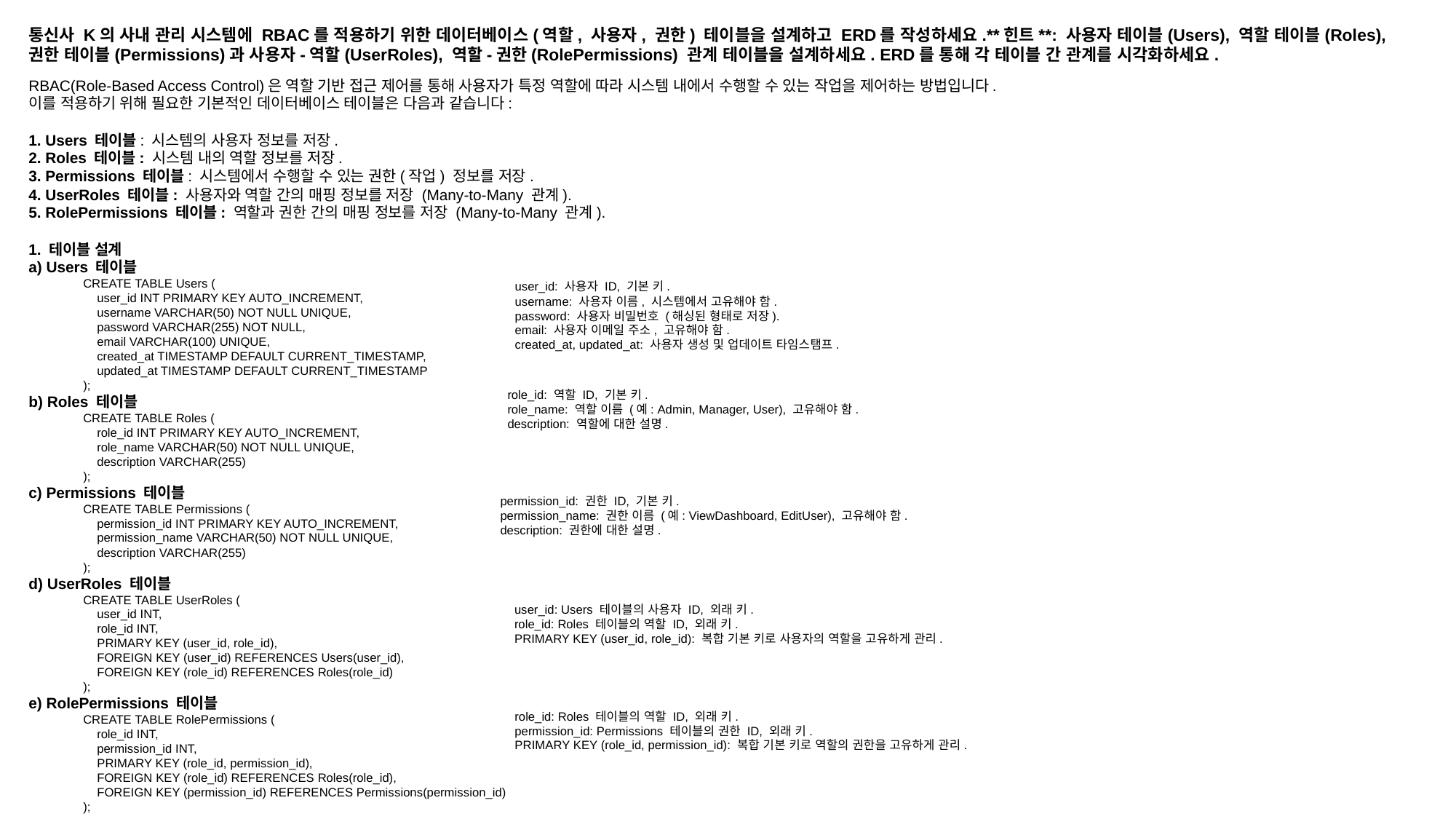

통신사 K의 사내 관리 시스템에 RBAC를 적용하기 위한 데이터베이스(역할, 사용자, 권한) 테이블을 설계하고 ERD를 작성하세요.**힌트**: 사용자 테이블(Users), 역할 테이블(Roles), 권한 테이블(Permissions)과 사용자-역할(UserRoles), 역할-권한(RolePermissions) 관계 테이블을 설계하세요. ERD를 통해 각 테이블 간 관계를 시각화하세요.
RBAC(Role-Based Access Control)은 역할 기반 접근 제어를 통해 사용자가 특정 역할에 따라 시스템 내에서 수행할 수 있는 작업을 제어하는 방법입니다.
이를 적용하기 위해 필요한 기본적인 데이터베이스 테이블은 다음과 같습니다:

1. Users 테이블: 시스템의 사용자 정보를 저장.
2. Roles 테이블: 시스템 내의 역할 정보를 저장.
3. Permissions 테이블: 시스템에서 수행할 수 있는 권한(작업) 정보를 저장.
4. UserRoles 테이블: 사용자와 역할 간의 매핑 정보를 저장 (Many-to-Many 관계).
5. RolePermissions 테이블: 역할과 권한 간의 매핑 정보를 저장 (Many-to-Many 관계).

1. 테이블 설계
a) Users 테이블
CREATE TABLE Users (
    user_id INT PRIMARY KEY AUTO_INCREMENT,
    username VARCHAR(50) NOT NULL UNIQUE,
    password VARCHAR(255) NOT NULL,
    email VARCHAR(100) UNIQUE,
    created_at TIMESTAMP DEFAULT CURRENT_TIMESTAMP,
    updated_at TIMESTAMP DEFAULT CURRENT_TIMESTAMP
);
b) Roles 테이블
CREATE TABLE Roles (
    role_id INT PRIMARY KEY AUTO_INCREMENT,
    role_name VARCHAR(50) NOT NULL UNIQUE,
    description VARCHAR(255)
);
c) Permissions 테이블
CREATE TABLE Permissions (
    permission_id INT PRIMARY KEY AUTO_INCREMENT,
    permission_name VARCHAR(50) NOT NULL UNIQUE,
    description VARCHAR(255)
);
d) UserRoles 테이블
CREATE TABLE UserRoles (
    user_id INT,
    role_id INT,
    PRIMARY KEY (user_id, role_id),
    FOREIGN KEY (user_id) REFERENCES Users(user_id),
    FOREIGN KEY (role_id) REFERENCES Roles(role_id)
);
e) RolePermissions 테이블
CREATE TABLE RolePermissions (
    role_id INT,
    permission_id INT,
    PRIMARY KEY (role_id, permission_id),
    FOREIGN KEY (role_id) REFERENCES Roles(role_id),
    FOREIGN KEY (permission_id) REFERENCES Permissions(permission_id)
);
user_id: 사용자 ID, 기본 키.
username: 사용자 이름, 시스템에서 고유해야 함.
password: 사용자 비밀번호 (해싱된 형태로 저장).
email: 사용자 이메일 주소, 고유해야 함.
created_at, updated_at: 사용자 생성 및 업데이트 타임스탬프.
role_id: 역할 ID, 기본 키.
role_name: 역할 이름 (예: Admin, Manager, User), 고유해야 함.
description: 역할에 대한 설명.
permission_id: 권한 ID, 기본 키.
permission_name: 권한 이름 (예: ViewDashboard, EditUser), 고유해야 함.
description: 권한에 대한 설명.
user_id: Users 테이블의 사용자 ID, 외래 키.
role_id: Roles 테이블의 역할 ID, 외래 키.
PRIMARY KEY (user_id, role_id): 복합 기본 키로 사용자의 역할을 고유하게 관리.
role_id: Roles 테이블의 역할 ID, 외래 키.
permission_id: Permissions 테이블의 권한 ID, 외래 키.
PRIMARY KEY (role_id, permission_id): 복합 기본 키로 역할의 권한을 고유하게 관리.